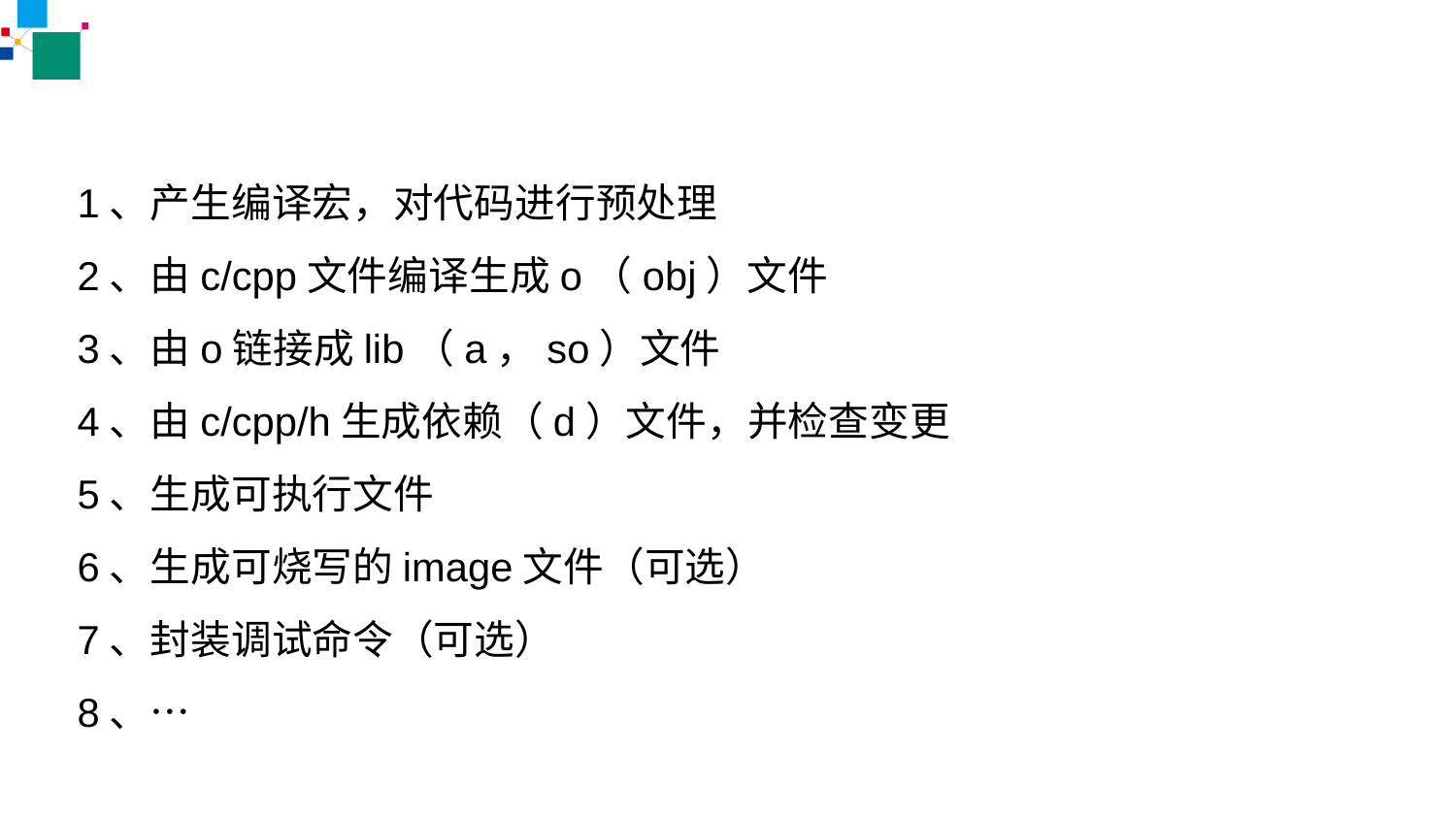

1、产生编译宏，对代码进行预处理
2、由c/cpp文件编译生成o（obj）文件
3、由o链接成lib（a，so）文件
4、由c/cpp/h生成依赖（d）文件，并检查变更
5、生成可执行文件
6、生成可烧写的image文件（可选）
7、封装调试命令（可选）
8、…

（单位名称）